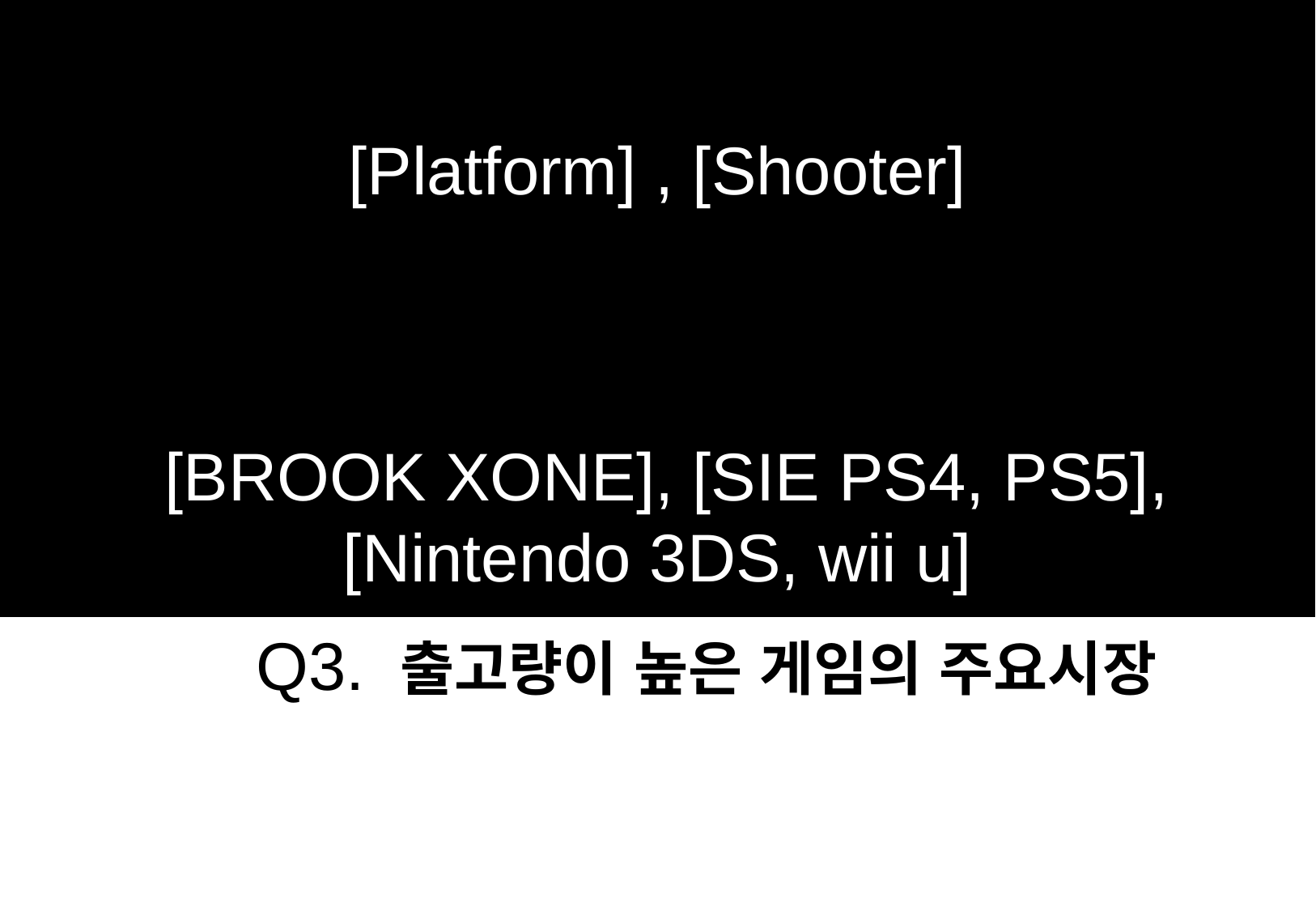

Q1. 지역별 선호도

 [Platform] , [Shooter]

            Q2. 연도별 트렌드

 [BROOK XONE], [SIE PS4, PS5], [Nintendo 3DS, wii u]

               Q3. 출고량이 높은 게임의 주요시장

[Nrthern America]